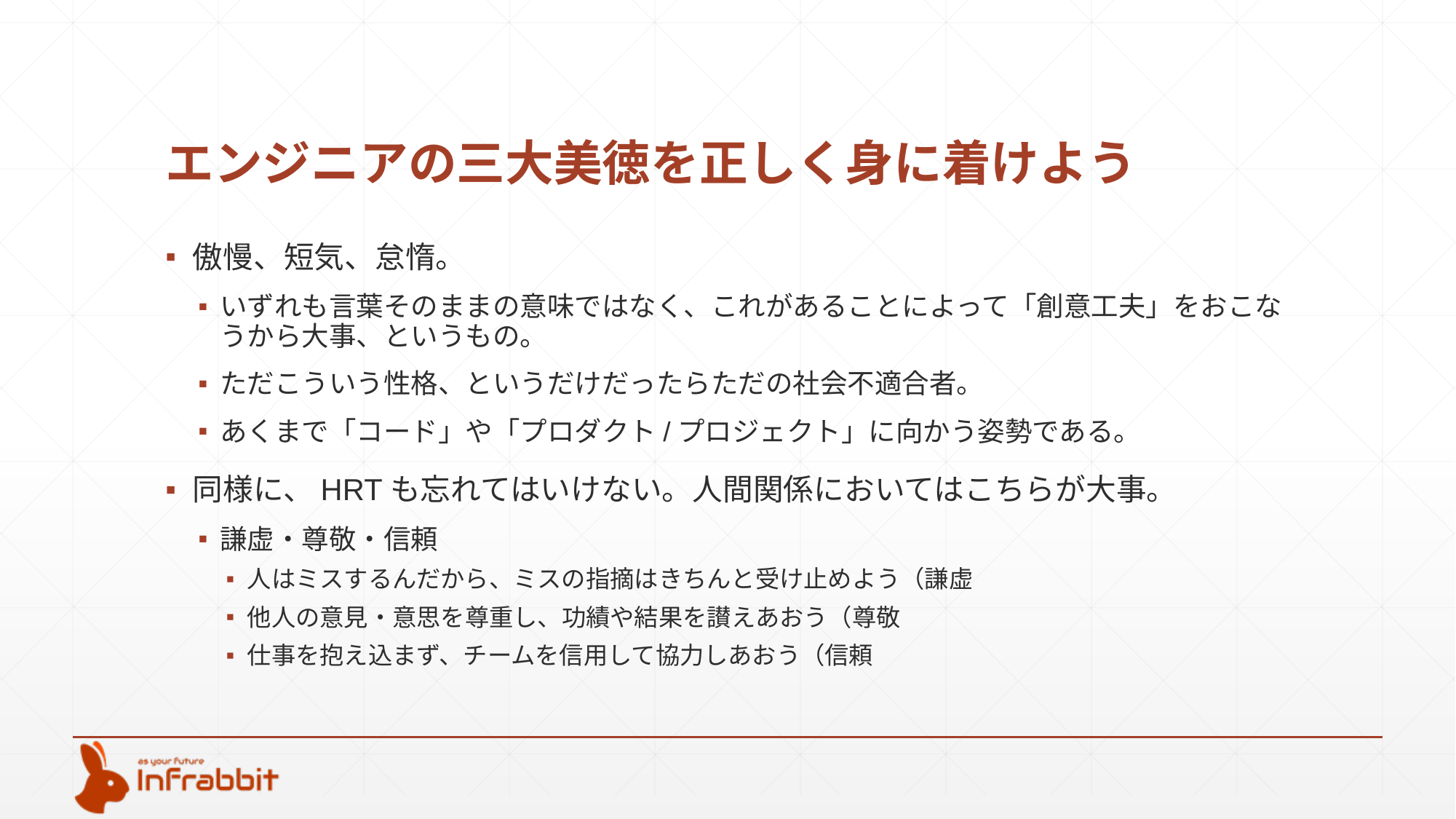

# エンジニアの三大美徳を正しく身に着けよう
傲慢、短気、怠惰。
いずれも言葉そのままの意味ではなく、これがあることによって「創意工夫」をおこなうから大事、というもの。
ただこういう性格、というだけだったらただの社会不適合者。
あくまで「コード」や「プロダクト/プロジェクト」に向かう姿勢である。
同様に、HRTも忘れてはいけない。人間関係においてはこちらが大事。
謙虚・尊敬・信頼
人はミスするんだから、ミスの指摘はきちんと受け止めよう（謙虚
他人の意見・意思を尊重し、功績や結果を讃えあおう（尊敬
仕事を抱え込まず、チームを信用して協力しあおう（信頼